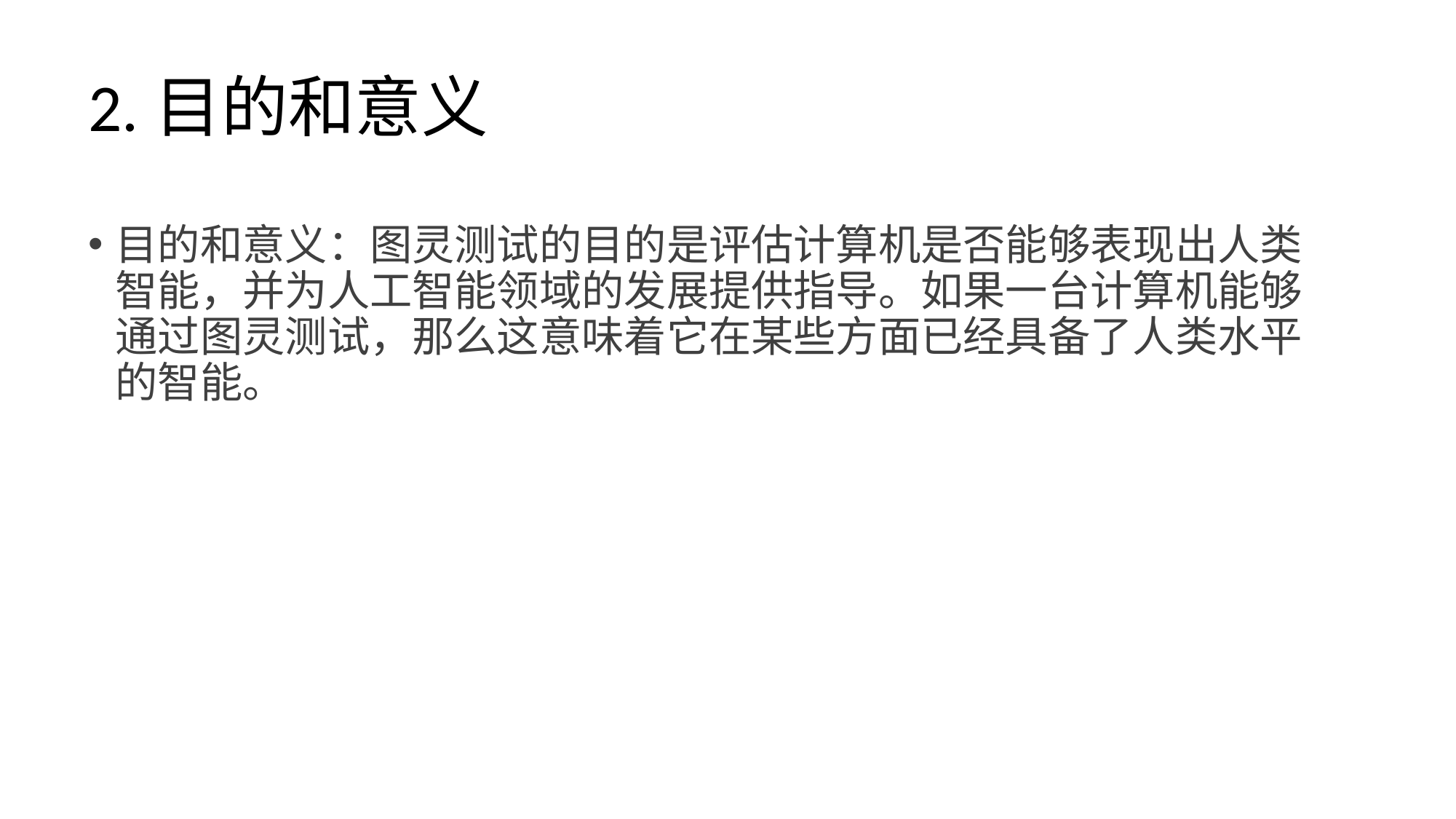

# 2.目的和意义
目的和意义：图灵测试的目的是评估计算机是否能够表现出人类智能，并为人工智能领域的发展提供指导。如果一台计算机能够通过图灵测试，那么这意味着它在某些方面已经具备了人类水平的智能。